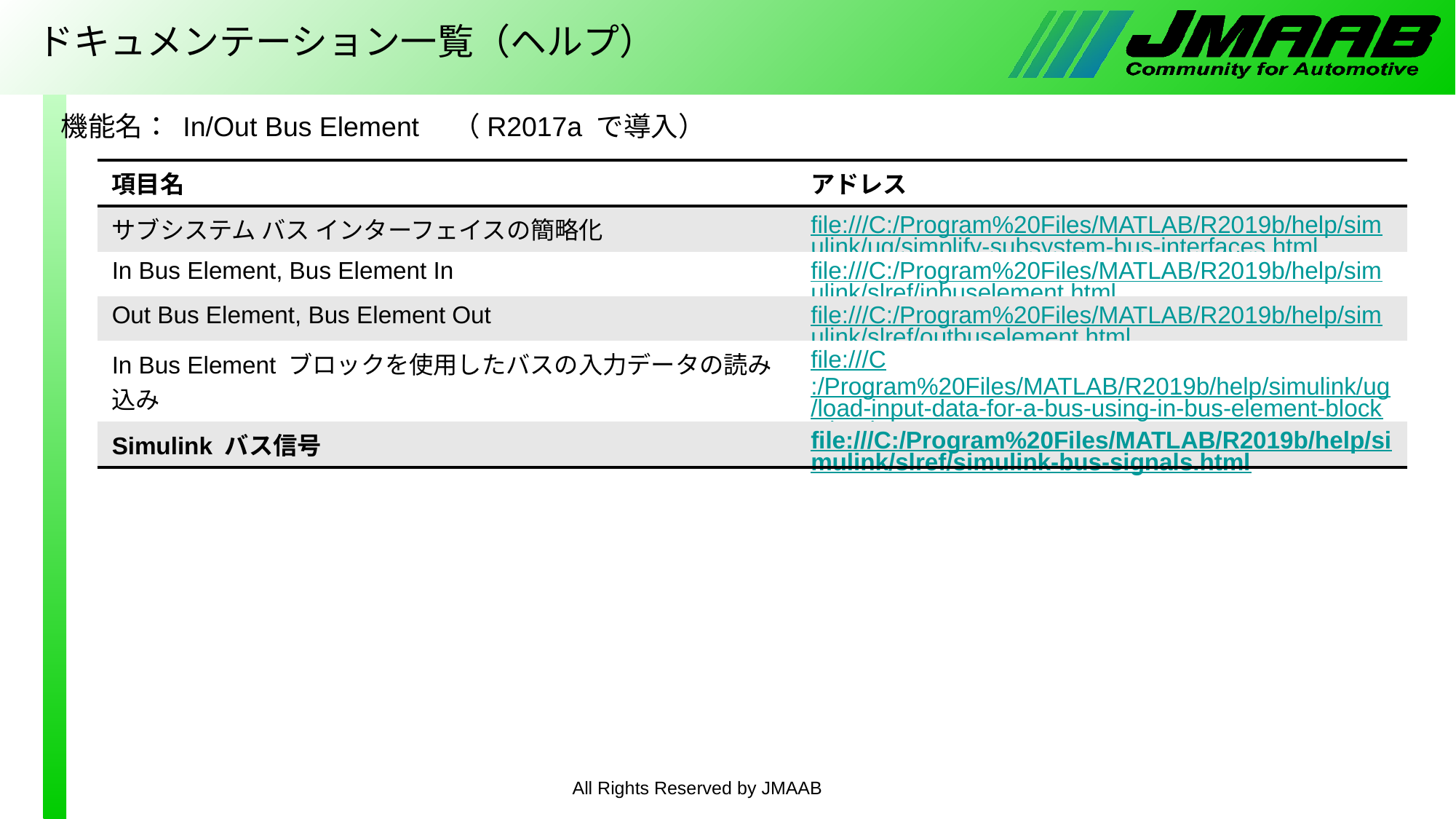

# ドキュメンテーション一覧（ヘルプ）
機能名： In/Out Bus Element　（R2017a で導入）
| 項目名 | アドレス |
| --- | --- |
| サブシステム バス インターフェイスの簡略化 | file:///C:/Program%20Files/MATLAB/R2019b/help/simulink/ug/simplify-subsystem-bus-interfaces.html |
| In Bus Element, Bus Element In | file:///C:/Program%20Files/MATLAB/R2019b/help/simulink/slref/inbuselement.html |
| Out Bus Element, Bus Element Out | file:///C:/Program%20Files/MATLAB/R2019b/help/simulink/slref/outbuselement.html |
| In Bus Element ブロックを使用したバスの入力データの読み込み | file:///C:/Program%20Files/MATLAB/R2019b/help/simulink/ug/load-input-data-for-a-bus-using-in-bus-element-blocks.html |
| Simulink バス信号 | file:///C:/Program%20Files/MATLAB/R2019b/help/simulink/slref/simulink-bus-signals.html |